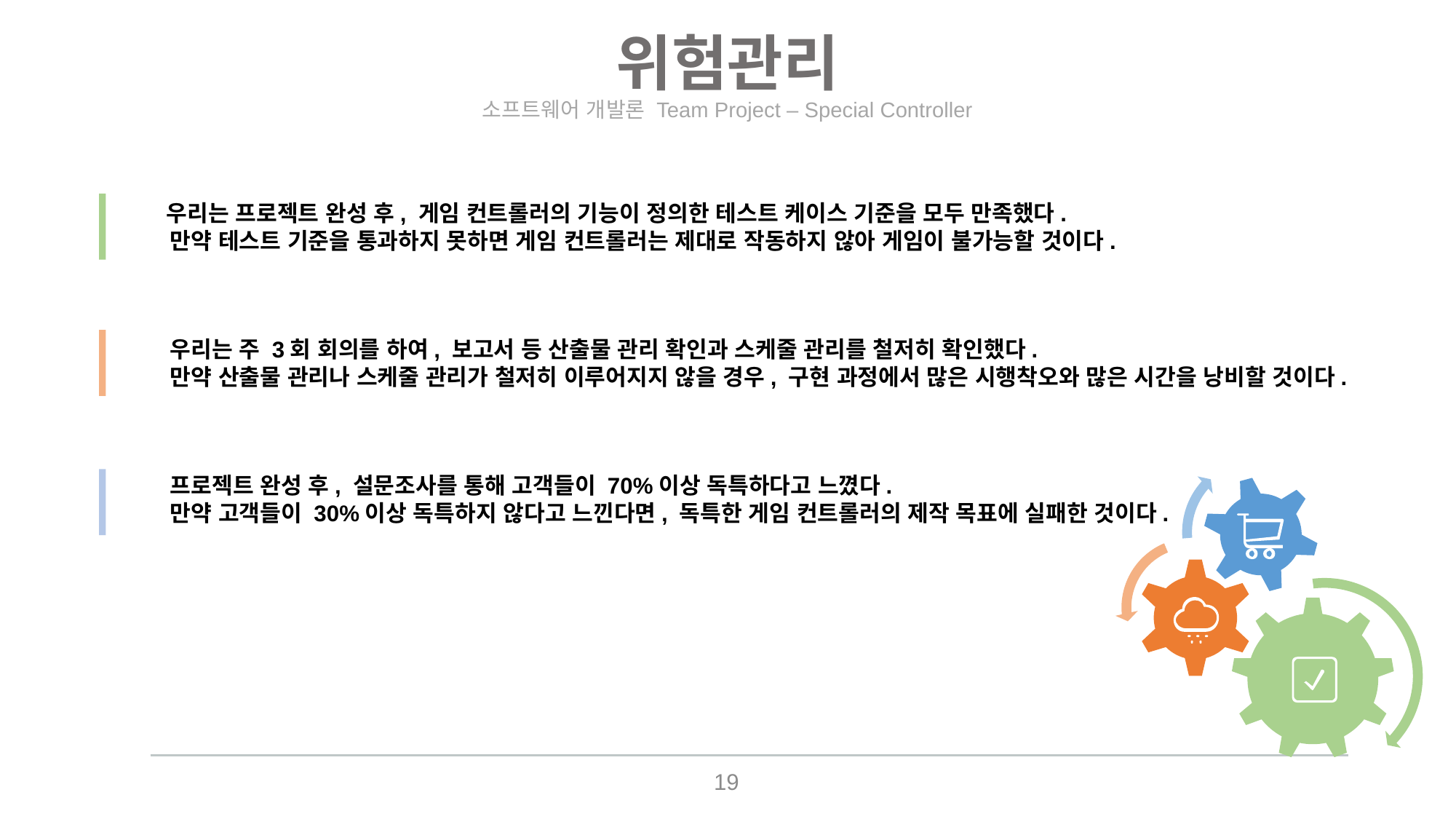

위험관리
소프트웨어 개발론 Team Project – Special Controller
   우리는 프로젝트 완성 후, 게임 컨트롤러의 기능이 정의한 테스트 케이스 기준을 모두 만족했다.
   만약 테스트 기준을 통과하지 못하면 게임 컨트롤러는 제대로 작동하지 않아 게임이 불가능할 것이다.

   우리는 주 3회 회의를 하여, 보고서 등 산출물 관리 확인과 스케줄 관리를 철저히 확인했다.
   만약 산출물 관리나 스케줄 관리가 철저히 이루어지지 않을 경우, 구현 과정에서 많은 시행착오와 많은 시간을 낭비할 것이다.

   프로젝트 완성 후, 설문조사를 통해 고객들이 70%이상 독특하다고 느꼈다.
   만약 고객들이 30%이상 독특하지 않다고 느낀다면, 독특한 게임 컨트롤러의 제작 목표에 실패한 것이다.

19